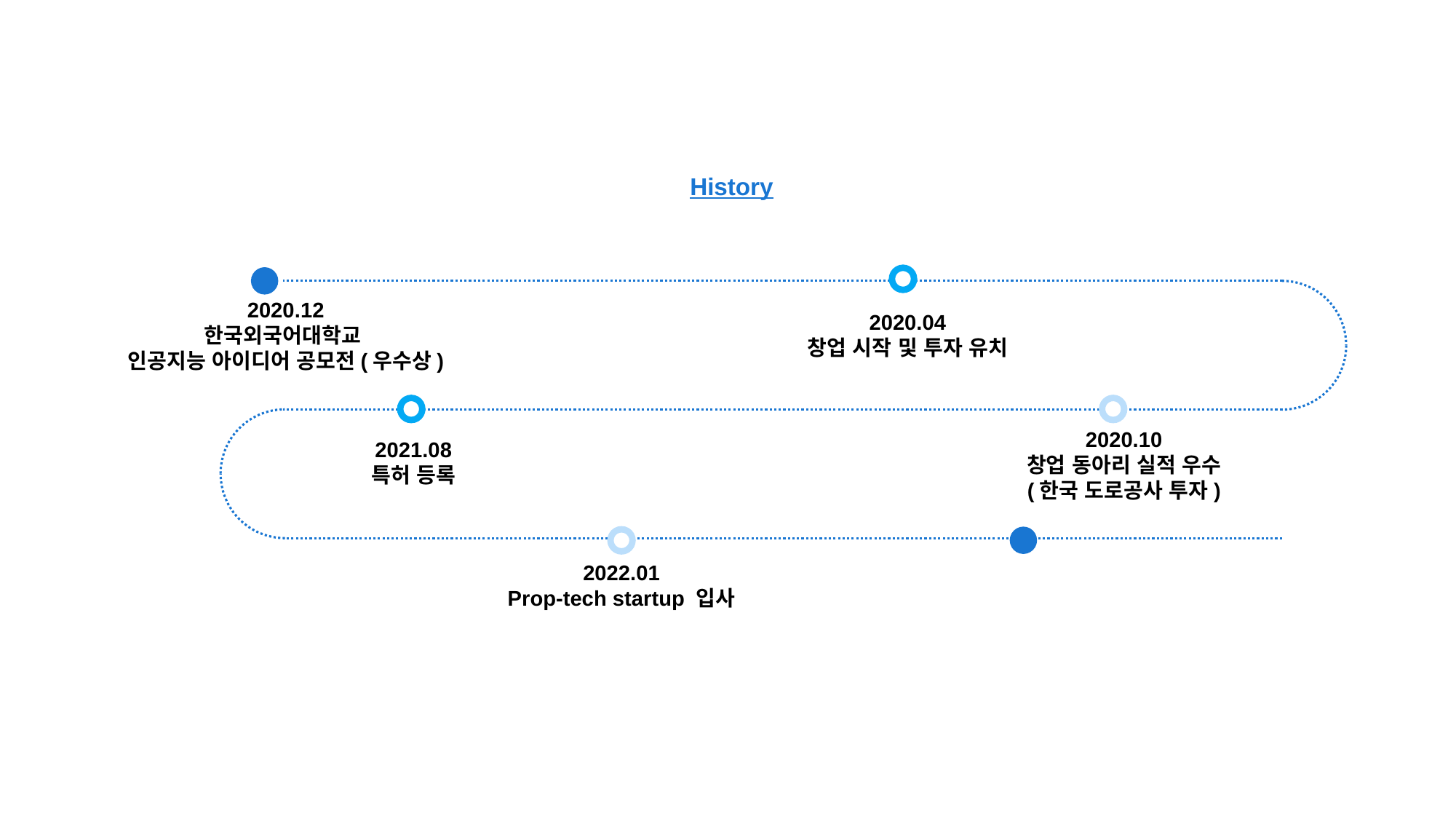

History

2020.12
한국외국어대학교
인공지능 아이디어 공모전(우수상)

2020.04
창업 시작 및 투자 유치

2020.10
창업 동아리 실적 우수
(한국 도로공사 투자)

2021.08
특허 등록

2022.01
Prop-tech startup 입사